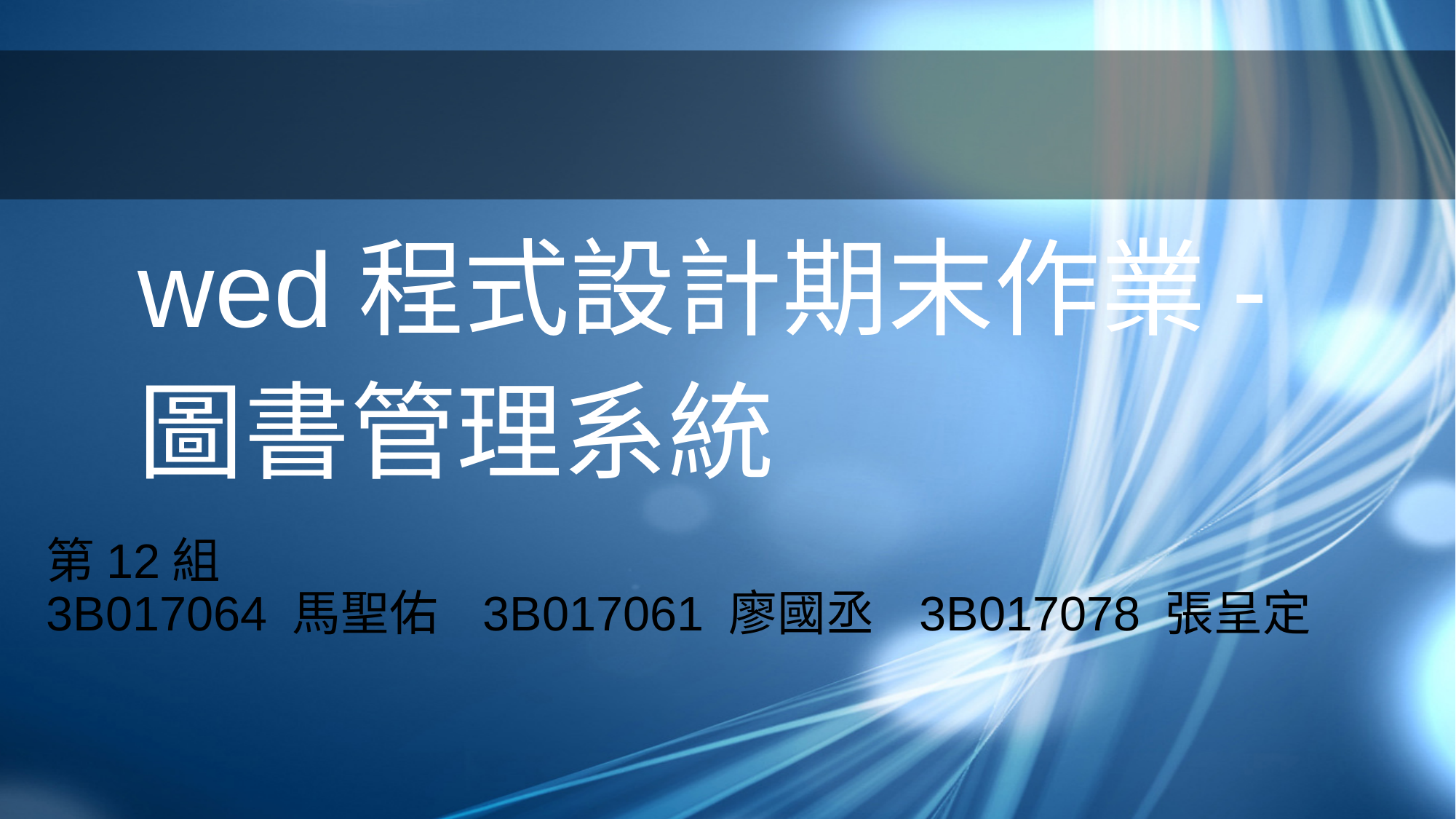

# wed程式設計期末作業- 圖書管理系統
第12組
3B017064 馬聖佑	3B017061 廖國丞	3B017078 張呈定